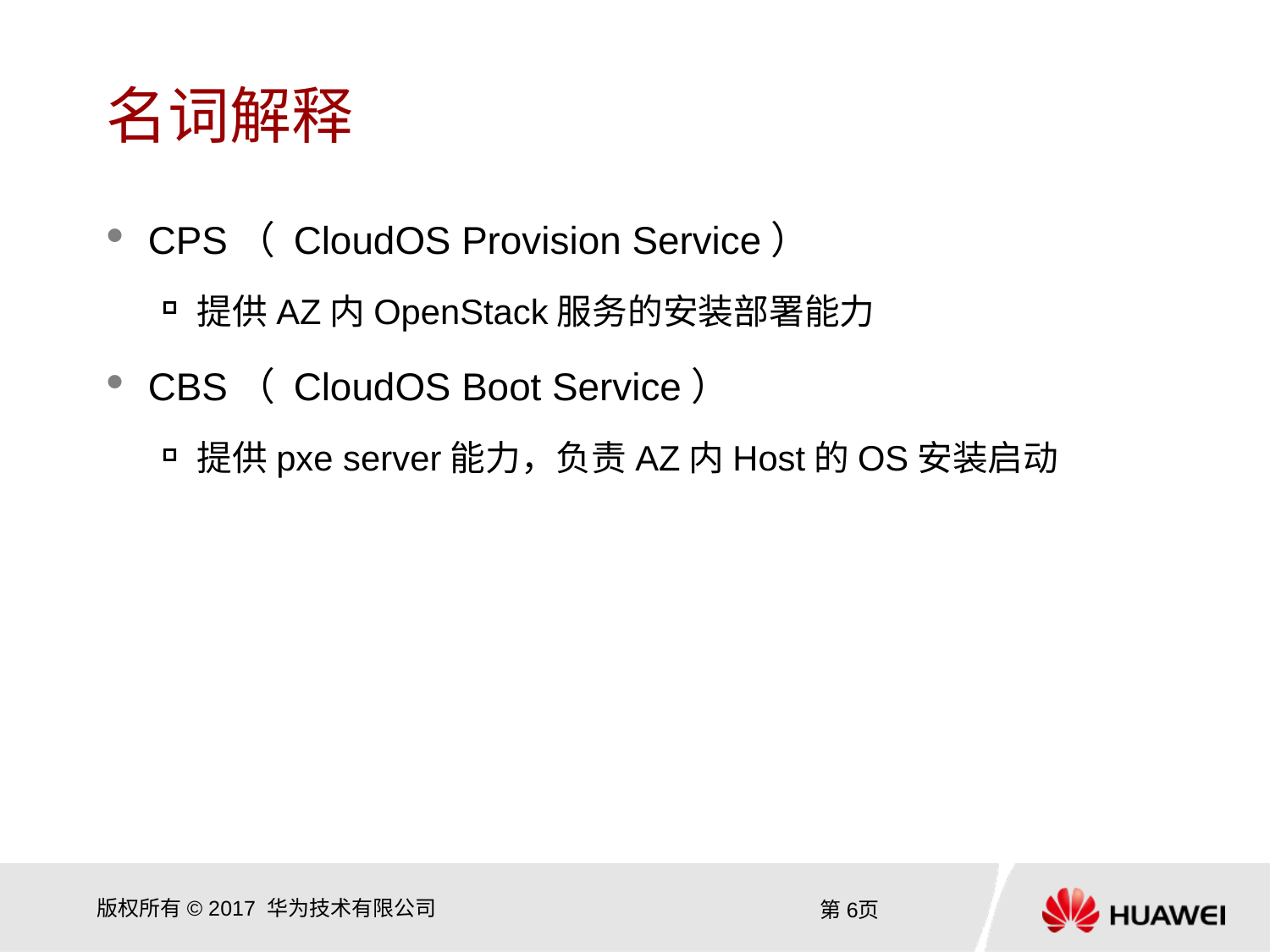

# 名词解释
CPS（ CloudOS Provision Service）
提供AZ内OpenStack服务的安装部署能力
CBS（ CloudOS Boot Service）
提供pxe server能力，负责AZ内Host的OS安装启动